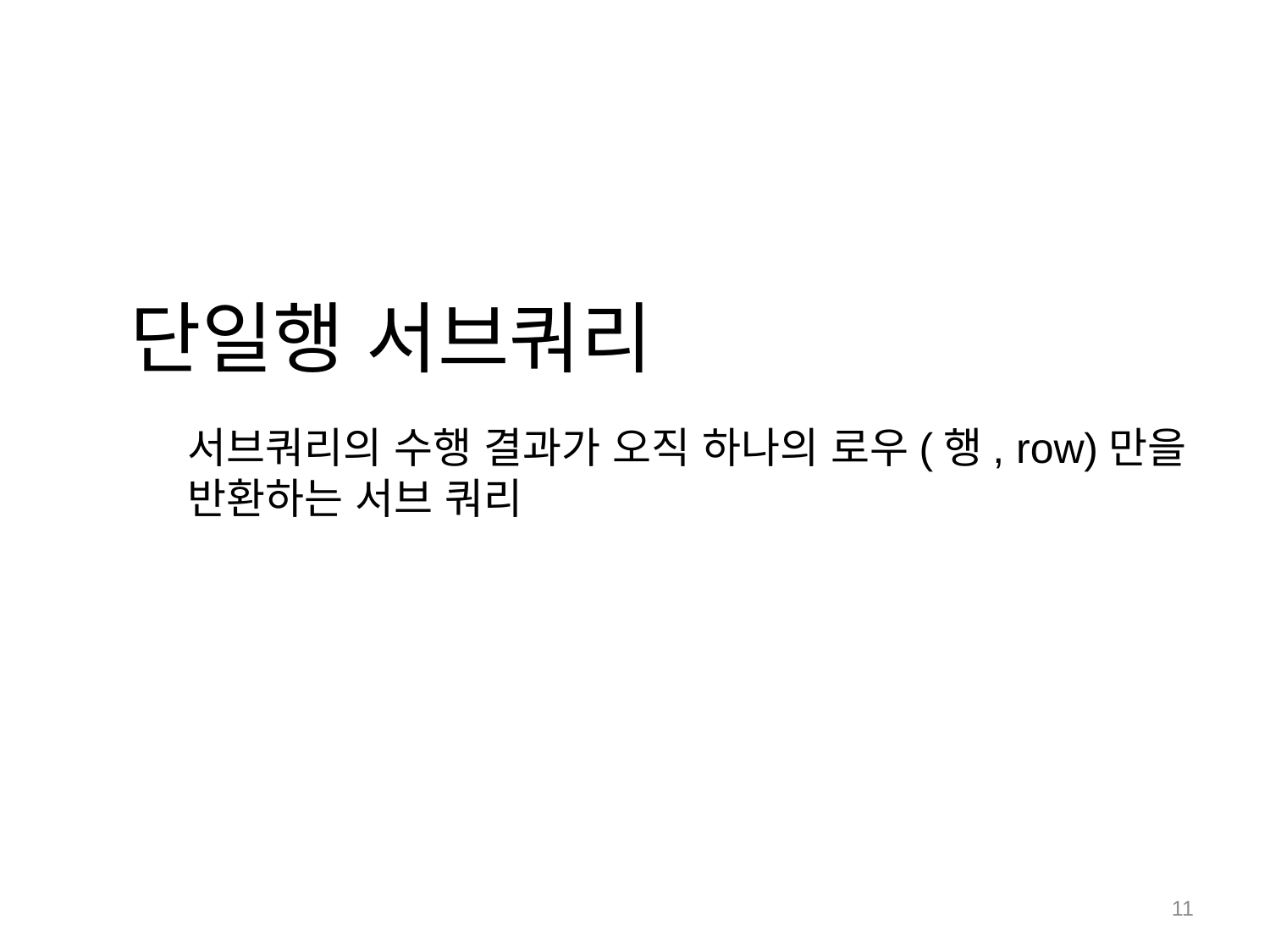

# 단일행 서브쿼리
서브쿼리의 수행 결과가 오직 하나의 로우(행, row)만을 반환하는 서브 쿼리
11